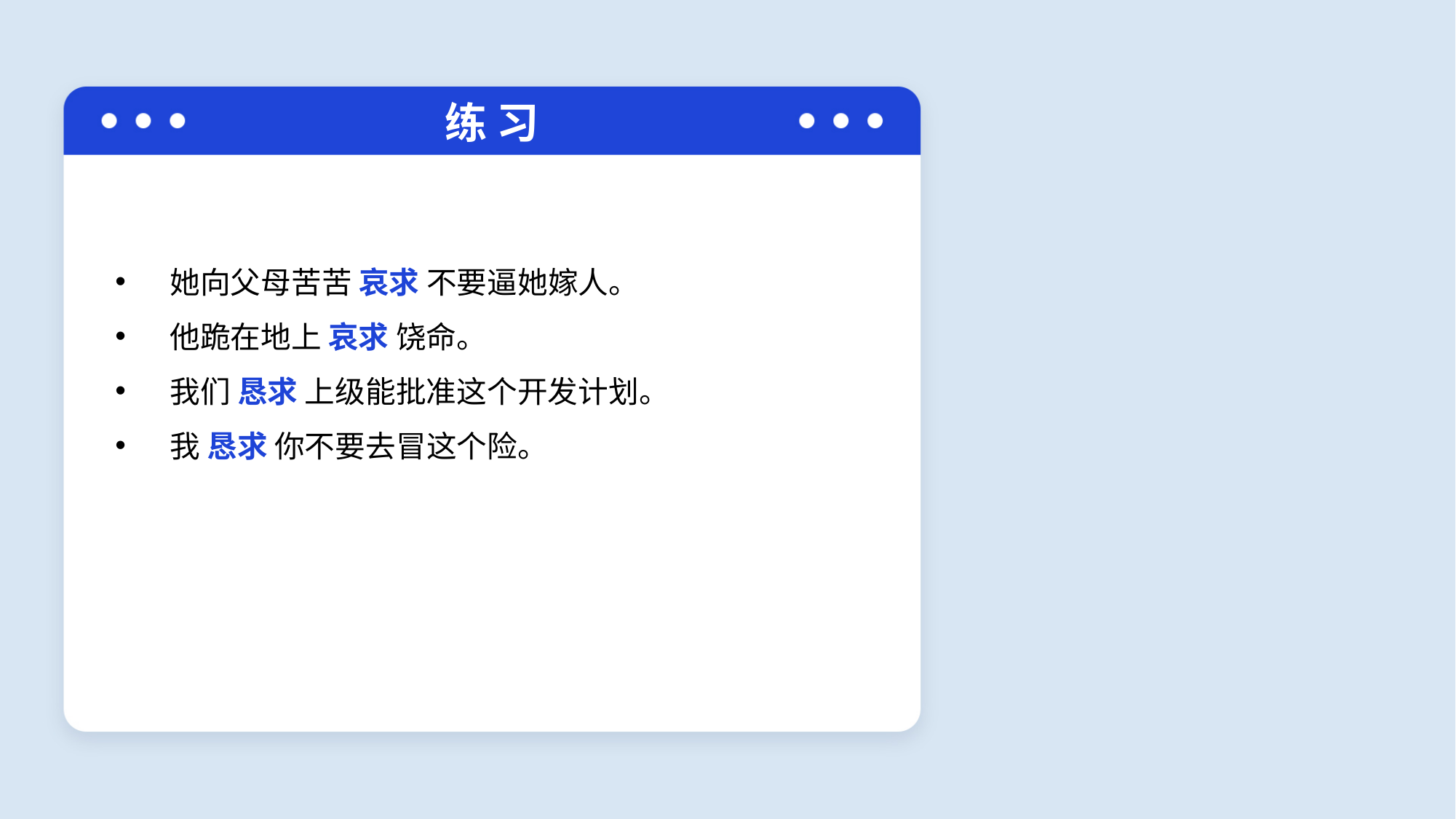

练 习
她向父母苦苦 哀求 不要逼她嫁人。
他跪在地上 哀求 饶命。
我们 恳求 上级能批准这个开发计划。
我 恳求 你不要去冒这个险。